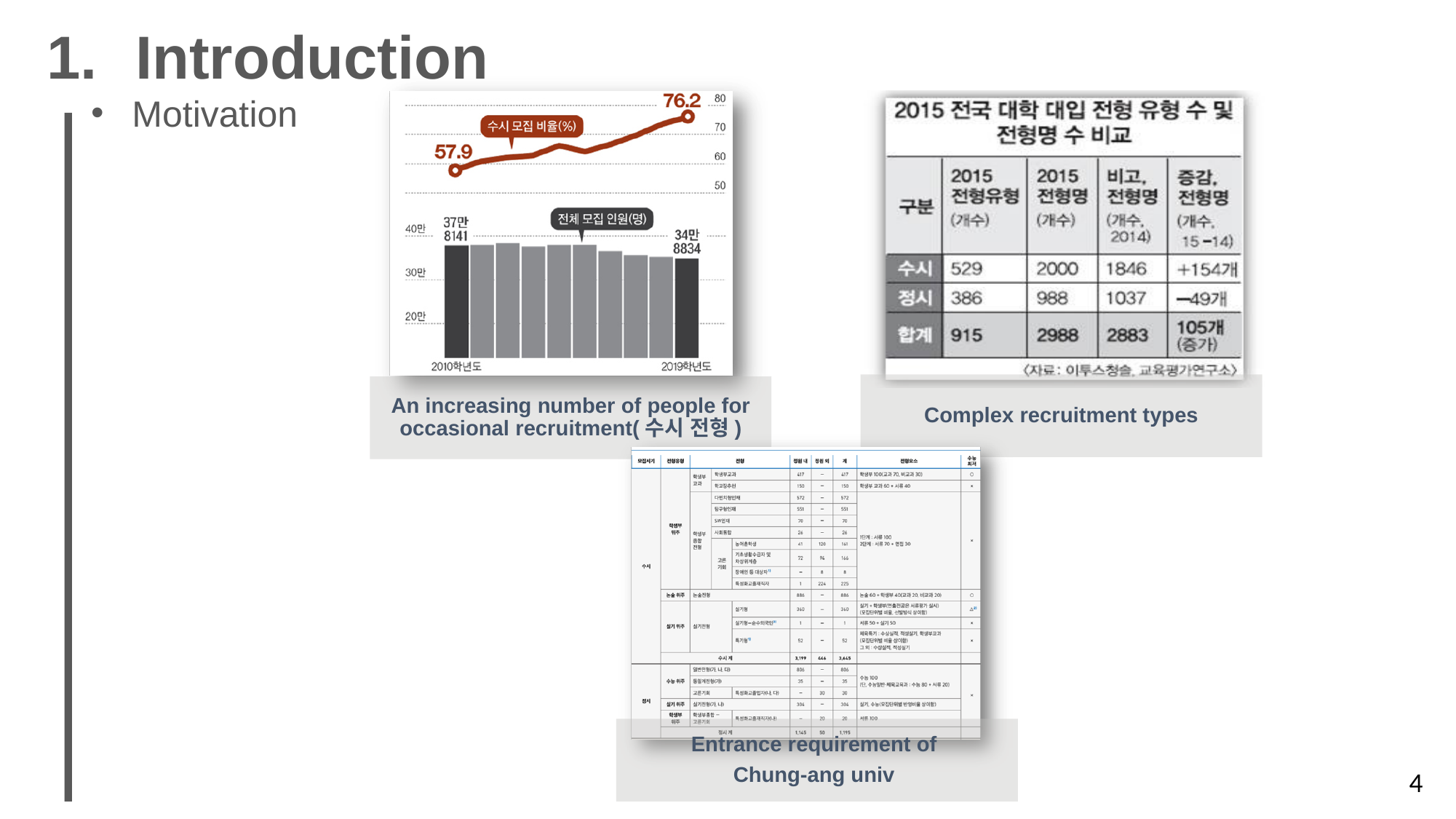

Introduction
An increasing number of people for occasional recruitment(수시 전형)
Complex recruitment types
Entrance requirement of
Chung-ang univ
Motivation

4